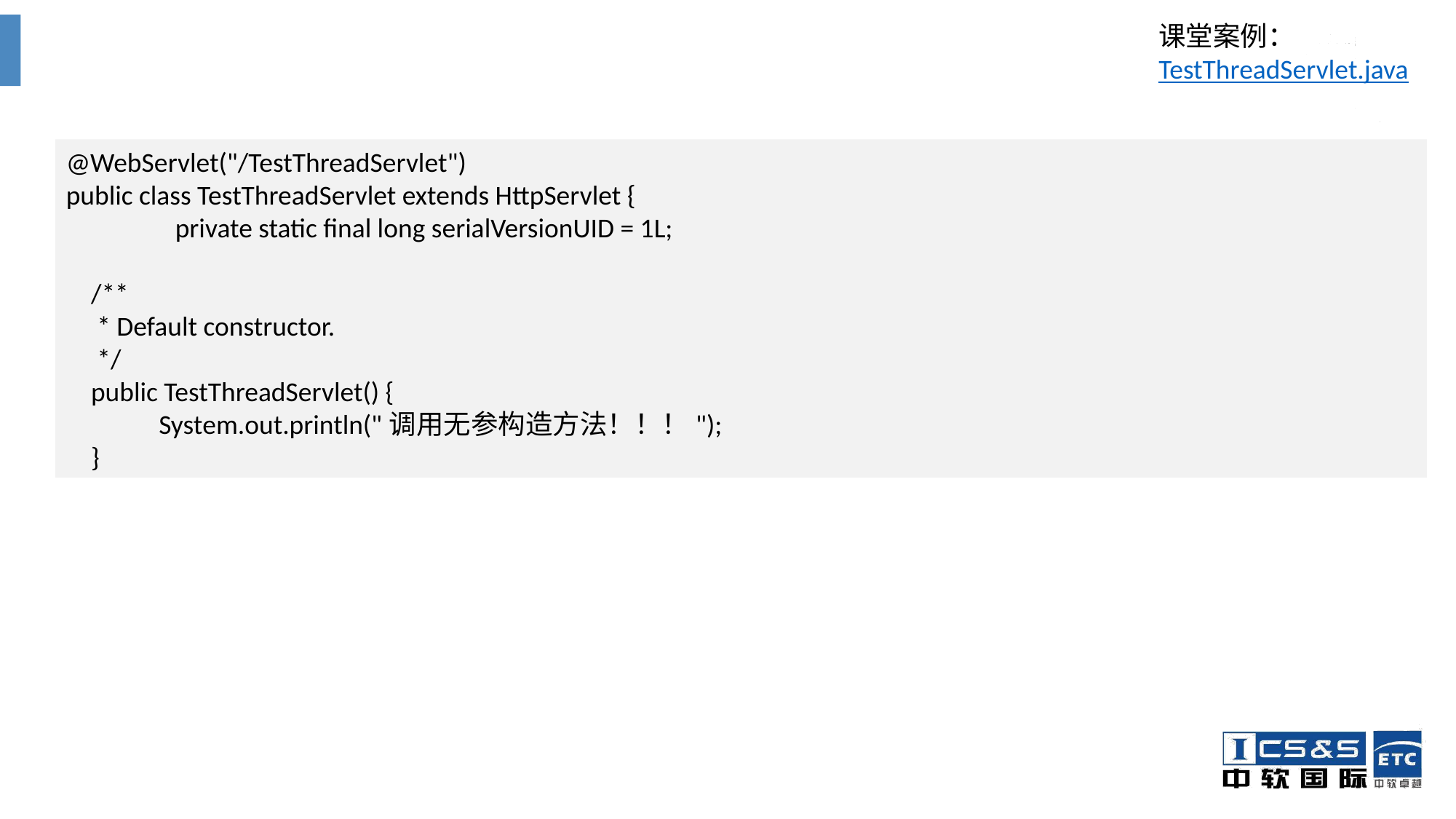

课堂案例：TestThreadServlet.java
@WebServlet("/TestThreadServlet")
public class TestThreadServlet extends HttpServlet {
	private static final long serialVersionUID = 1L;

    /**
     * Default constructor.
     */
    public TestThreadServlet() {
               System.out.println("调用无参构造方法！！！");
    }